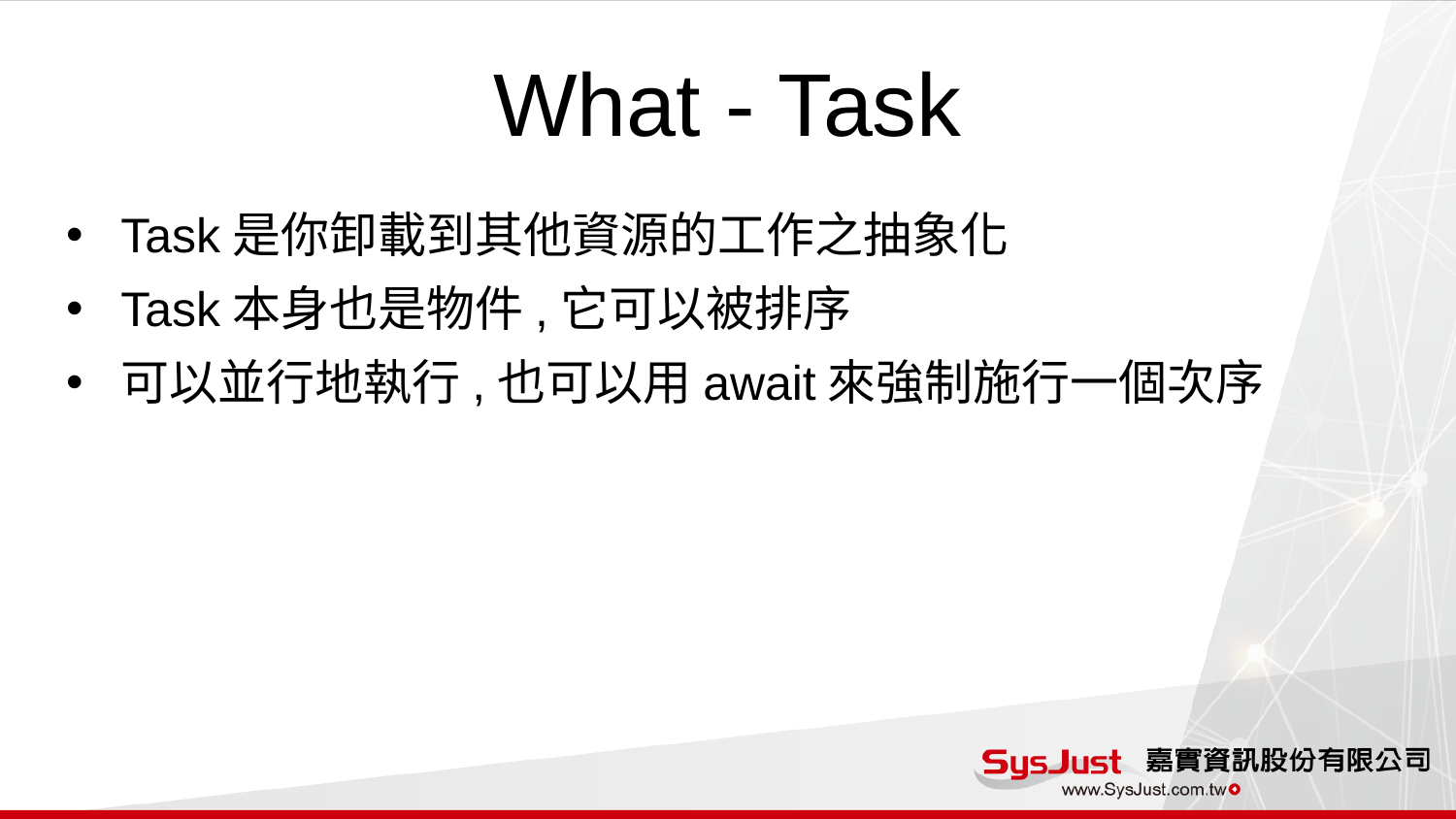

# What - Task
Task是你卸載到其他資源的工作之抽象化
Task本身也是物件,它可以被排序
可以並行地執行,也可以用await來強制施行一個次序